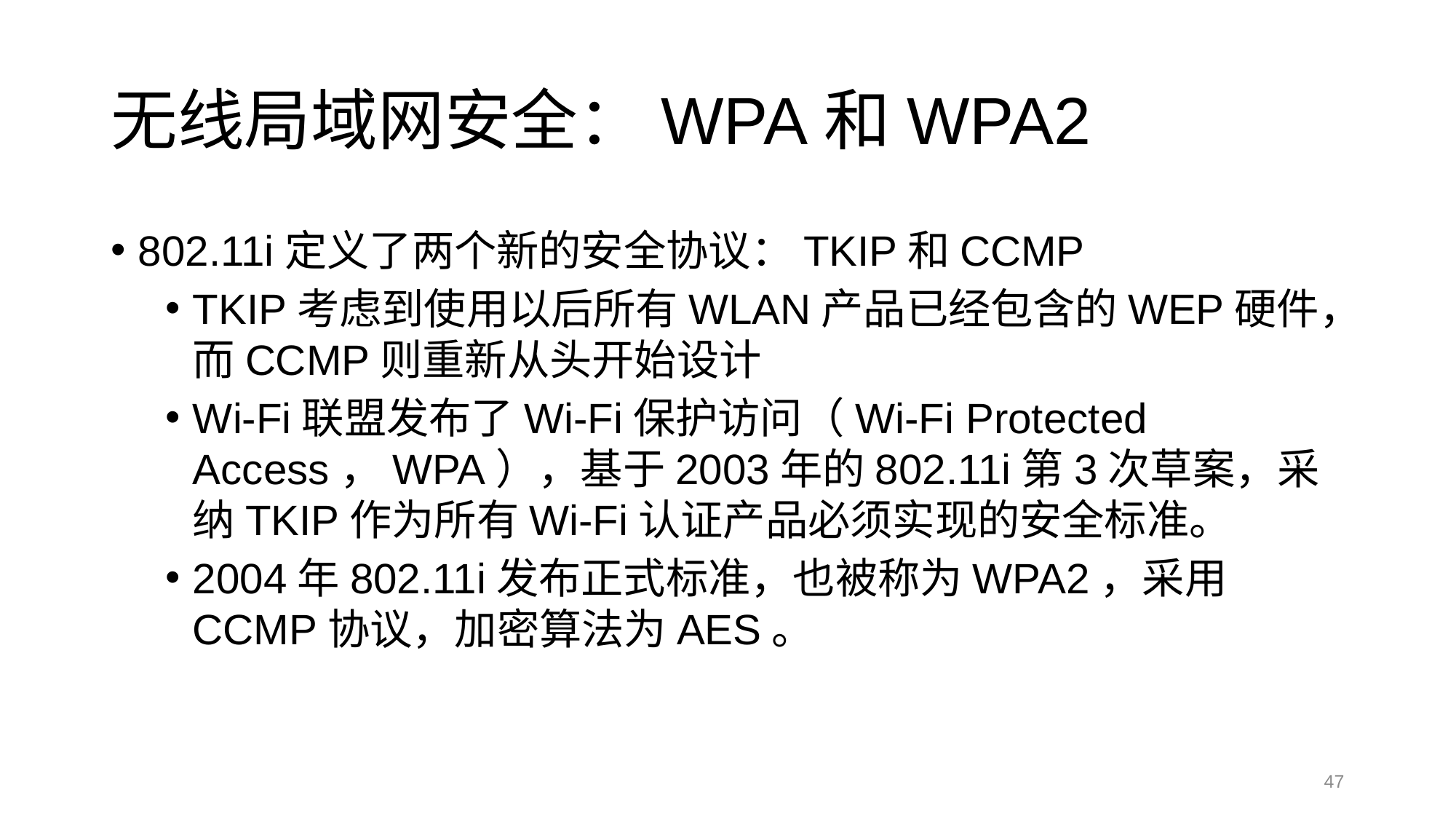

# 无线局域网安全：WPA和WPA2
802.11i定义了两个新的安全协议：TKIP和CCMP
TKIP考虑到使用以后所有WLAN产品已经包含的WEP硬件，而CCMP则重新从头开始设计
Wi-Fi联盟发布了Wi-Fi保护访问（Wi-Fi Protected Access，WPA），基于2003年的802.11i第3次草案，采纳TKIP作为所有Wi-Fi认证产品必须实现的安全标准。
2004年802.11i发布正式标准，也被称为WPA2，采用CCMP协议，加密算法为AES。
47